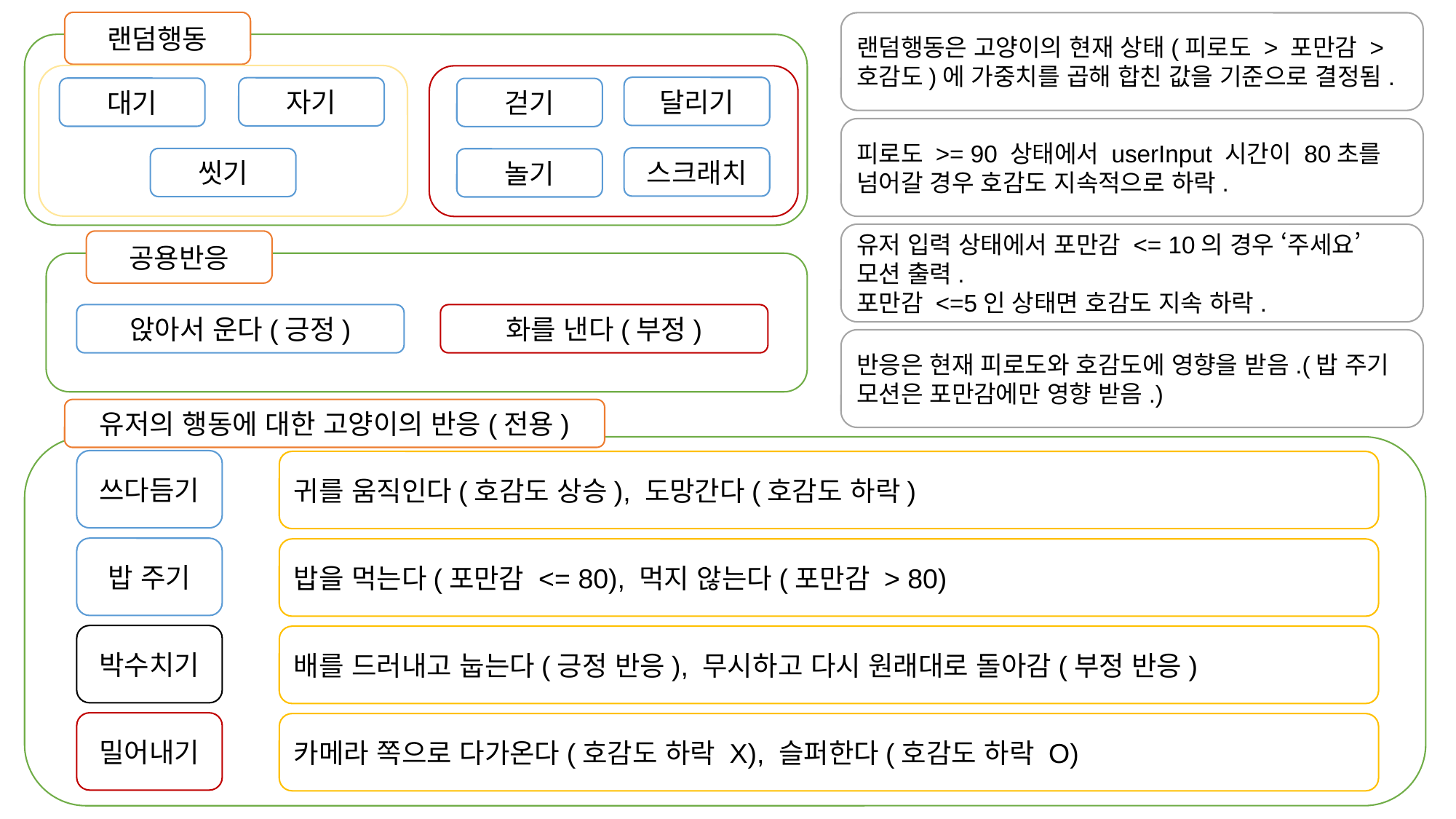

랜덤행동
랜덤행동은 고양이의 현재 상태(피로도 > 포만감 > 호감도)에 가중치를 곱해 합친 값을 기준으로 결정됨.

달리기
자기
대기
걷기
피로도 >= 90 상태에서 userInput 시간이 80초를 넘어갈 경우 호감도 지속적으로 하락.
스크래치
씻기
놀기
유저 입력 상태에서 포만감 <= 10의 경우 ‘주세요’ 모션 출력.
포만감 <=5인 상태면 호감도 지속 하락.
공용반응

앉아서 운다(긍정)
화를 낸다(부정)
반응은 현재 피로도와 호감도에 영향을 받음.(밥 주기 모션은 포만감에만 영향 받음.)
유저의 행동에 대한 고양이의 반응(전용)

쓰다듬기
귀를 움직인다(호감도 상승), 도망간다(호감도 하락)
밥 주기
밥을 먹는다(포만감 <= 80), 먹지 않는다(포만감 > 80)
박수치기
배를 드러내고 눕는다(긍정 반응), 무시하고 다시 원래대로 돌아감(부정 반응)
밀어내기
카메라 쪽으로 다가온다(호감도 하락 X), 슬퍼한다(호감도 하락 O)